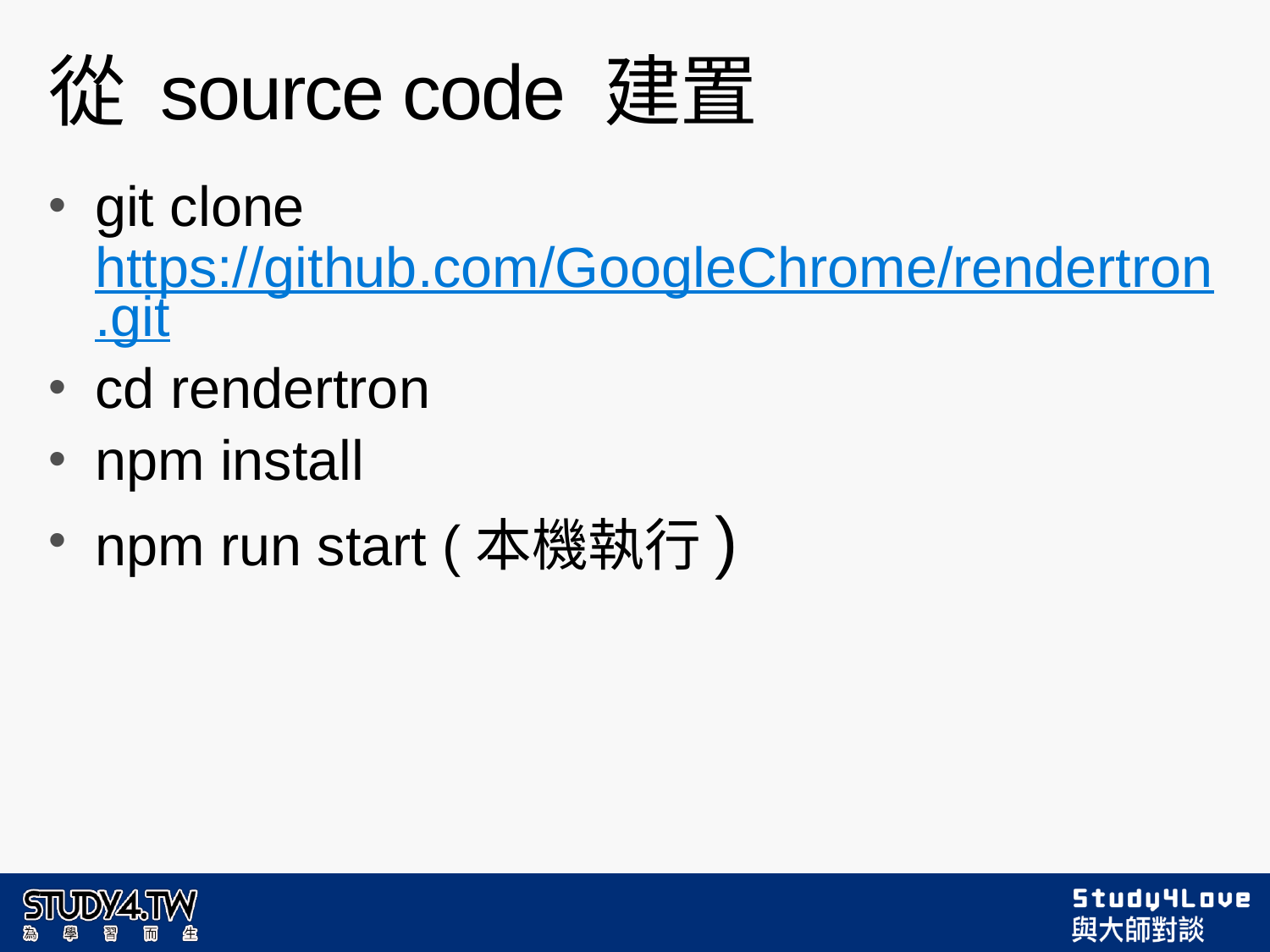

# 從 source code 建置
git clone https://github.com/GoogleChrome/rendertron.git
cd rendertron
npm install
npm run start (本機執行)